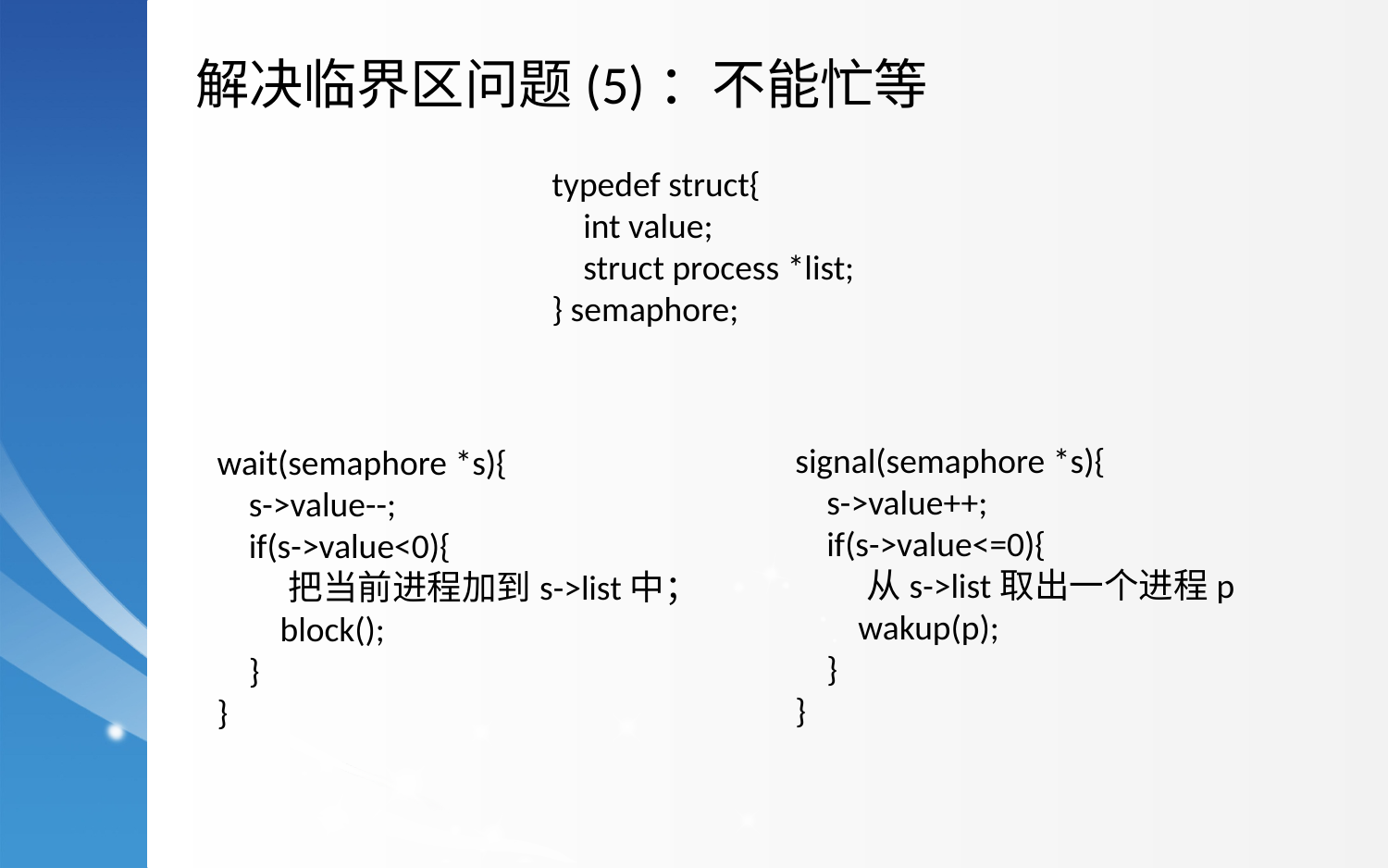

解决临界区问题(5)：不能忙等
typedef struct{
    int value;
    struct process *list;
} semaphore;

signal(semaphore *s){
    s->value++;
    if(s->value<=0){
        从s->list取出一个进程p
        wakup(p);
    }
}
wait(semaphore *s){
    s->value--;
    if(s->value<0){
        把当前进程加到s->list中；
        block();
    }
}